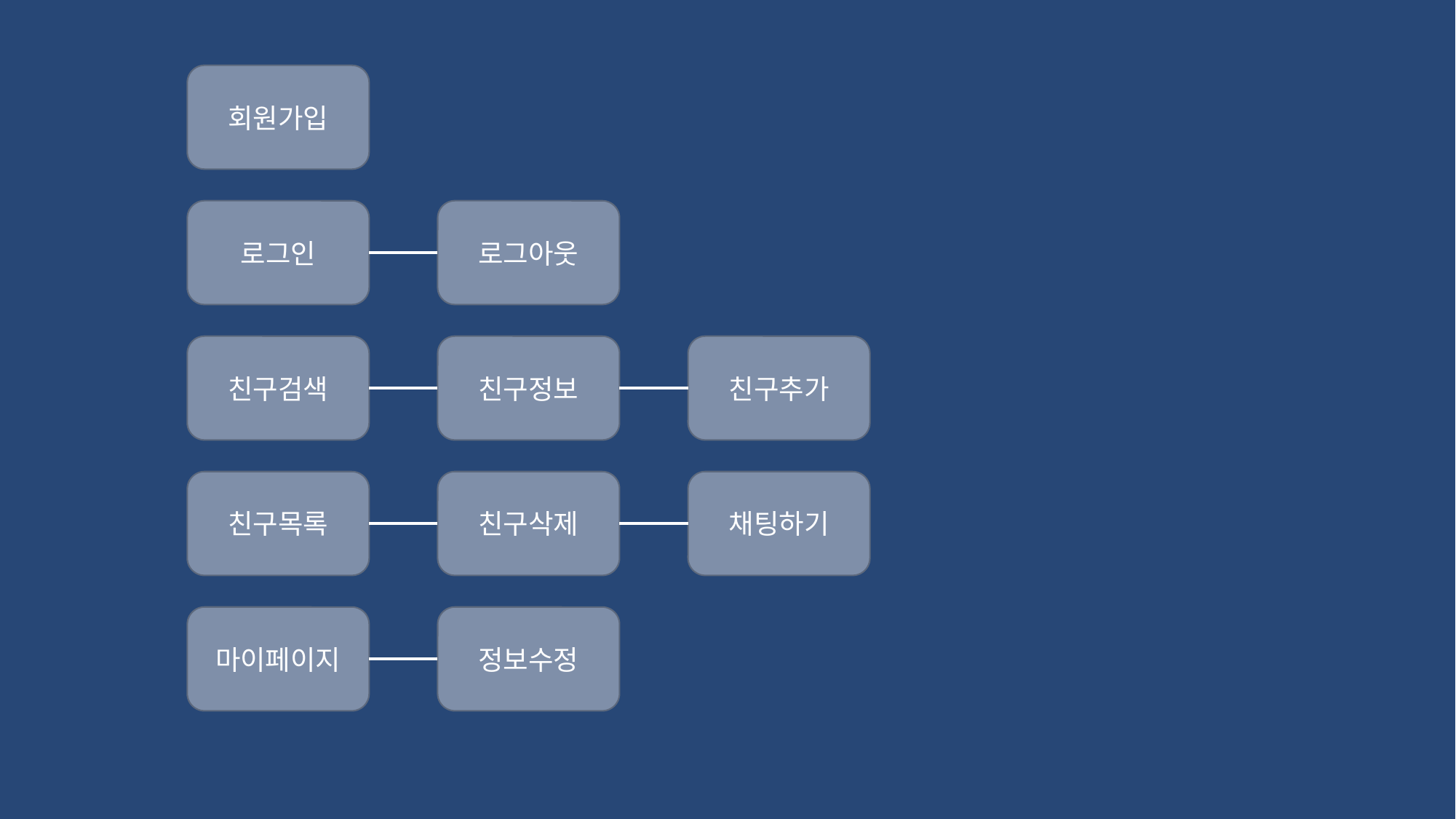

회원가입
로그아웃
로그인
친구정보
친구추가
친구검색
친구삭제
채팅하기
친구목록
마이페이지
정보수정